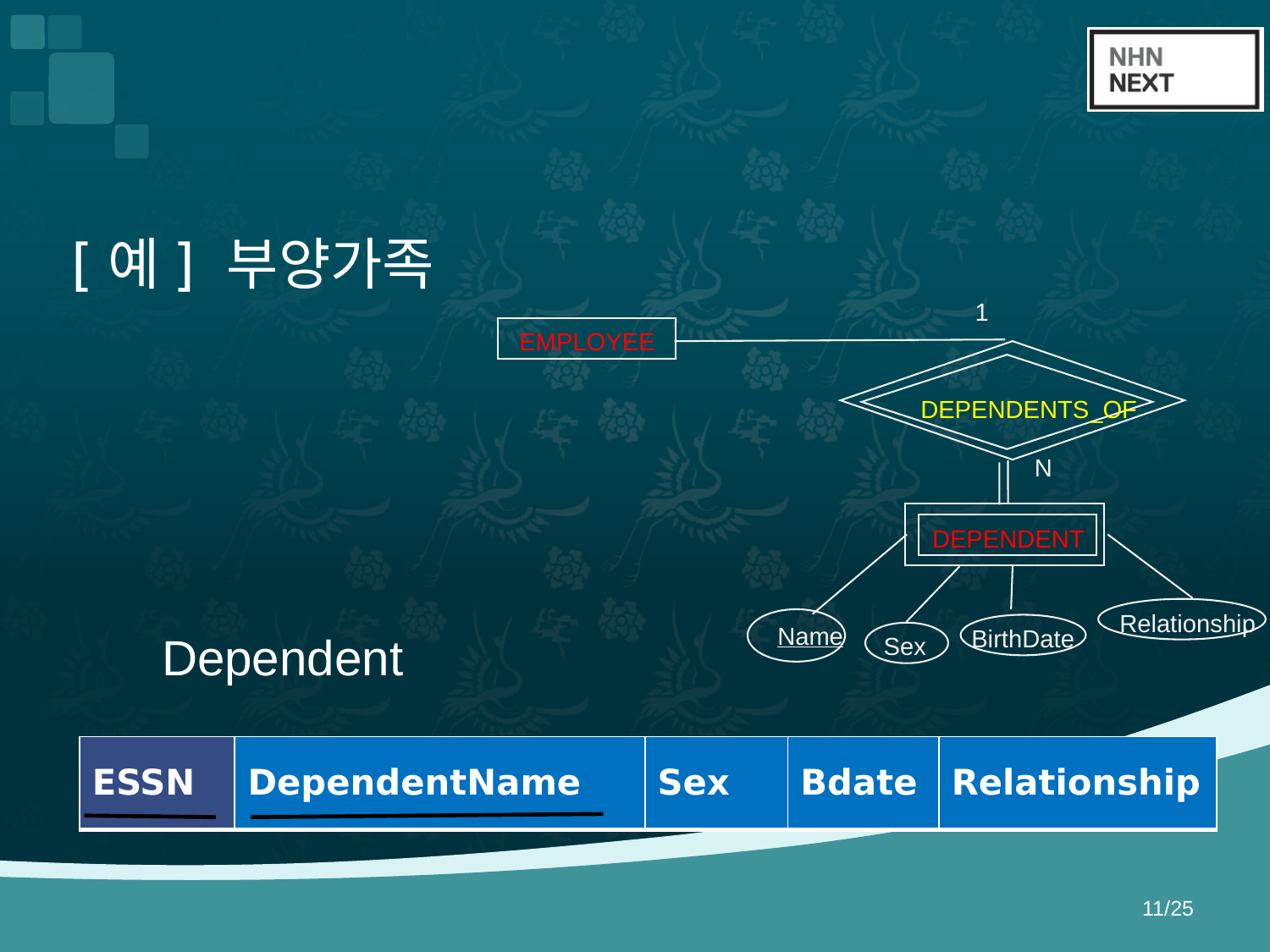

#
[예] 부양가족
1

EMPLOYEE

DEPENDENTS_OF
N

DEPENDENT

Relationship

Name

BirthDate

Sex
Dependent
| ESSN |
| --- |
| DependentName | Sex | Bdate | Relationship |
| --- | --- | --- | --- |
11/25